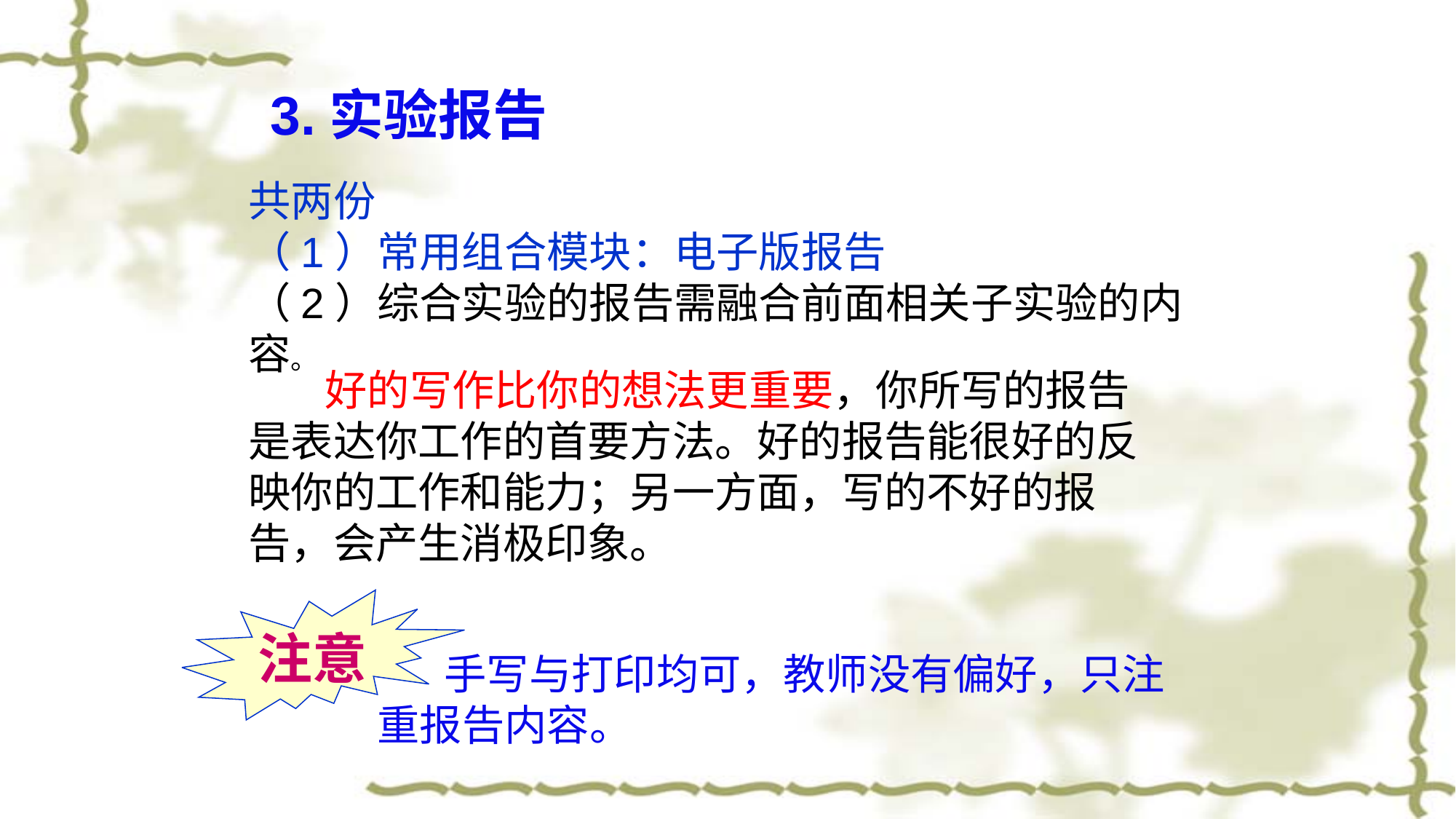

3.实验报告
共两份
（1）常用组合模块：电子版报告
（2）综合实验的报告需融合前面相关子实验的内容。
       好的写作比你的想法更重要，你所写的报告是表达你工作的首要方法。好的报告能很好的反映你的工作和能力；另一方面，写的不好的报告，会产生消极印象。
注意
      手写与打印均可，教师没有偏好，只注重报告内容。